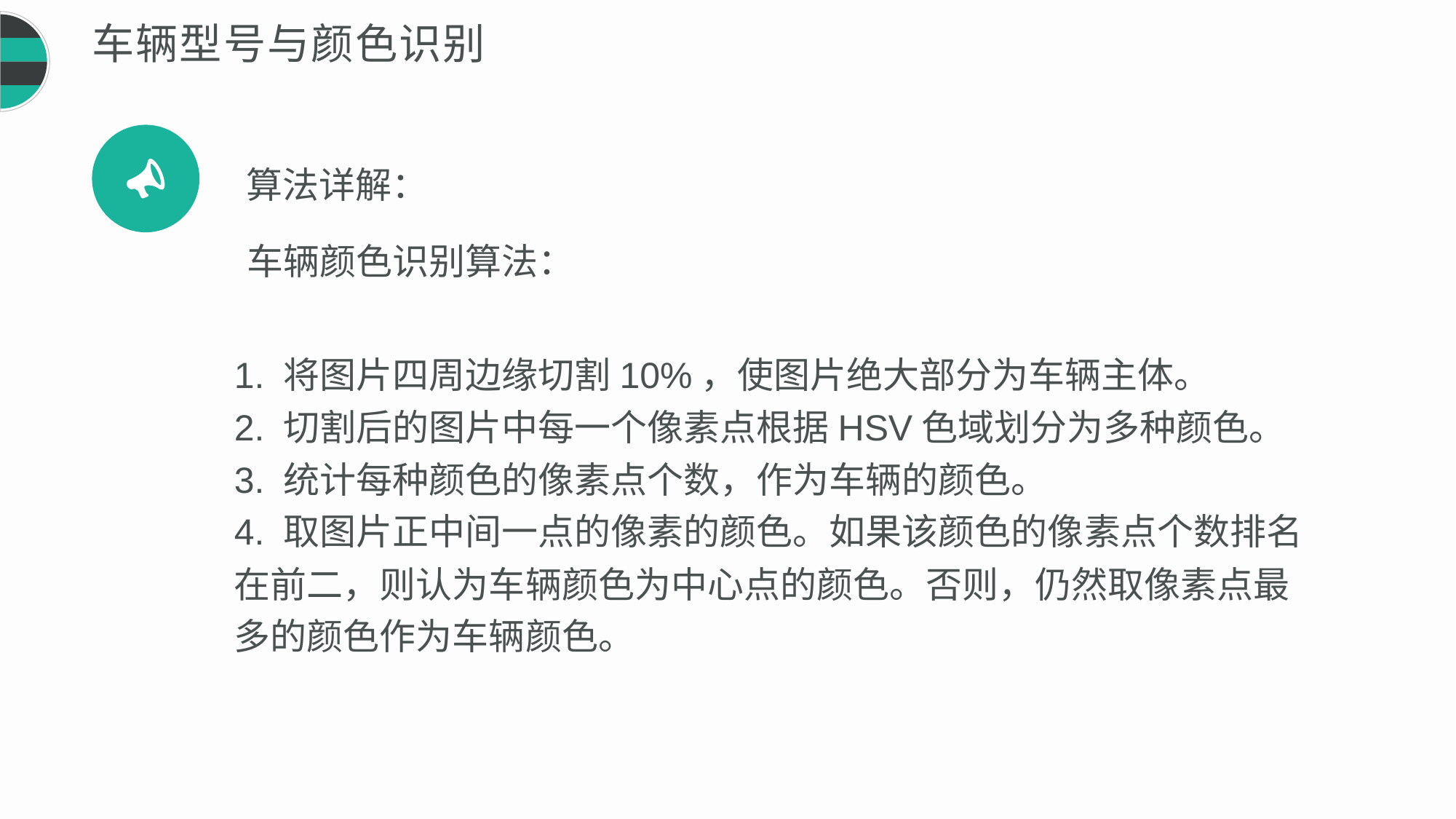

车辆型号与颜色识别

算法详解：

车辆颜色识别算法：
1. 将图片四周边缘切割10%，使图片绝大部分为车辆主体。
2. 切割后的图片中每一个像素点根据HSV色域划分为多种颜色。
3. 统计每种颜色的像素点个数，作为车辆的颜色。
4. 取图片正中间一点的像素的颜色。如果该颜色的像素点个数排名在前二，则认为车辆颜色为中心点的颜色。否则，仍然取像素点最多的颜色作为车辆颜色。